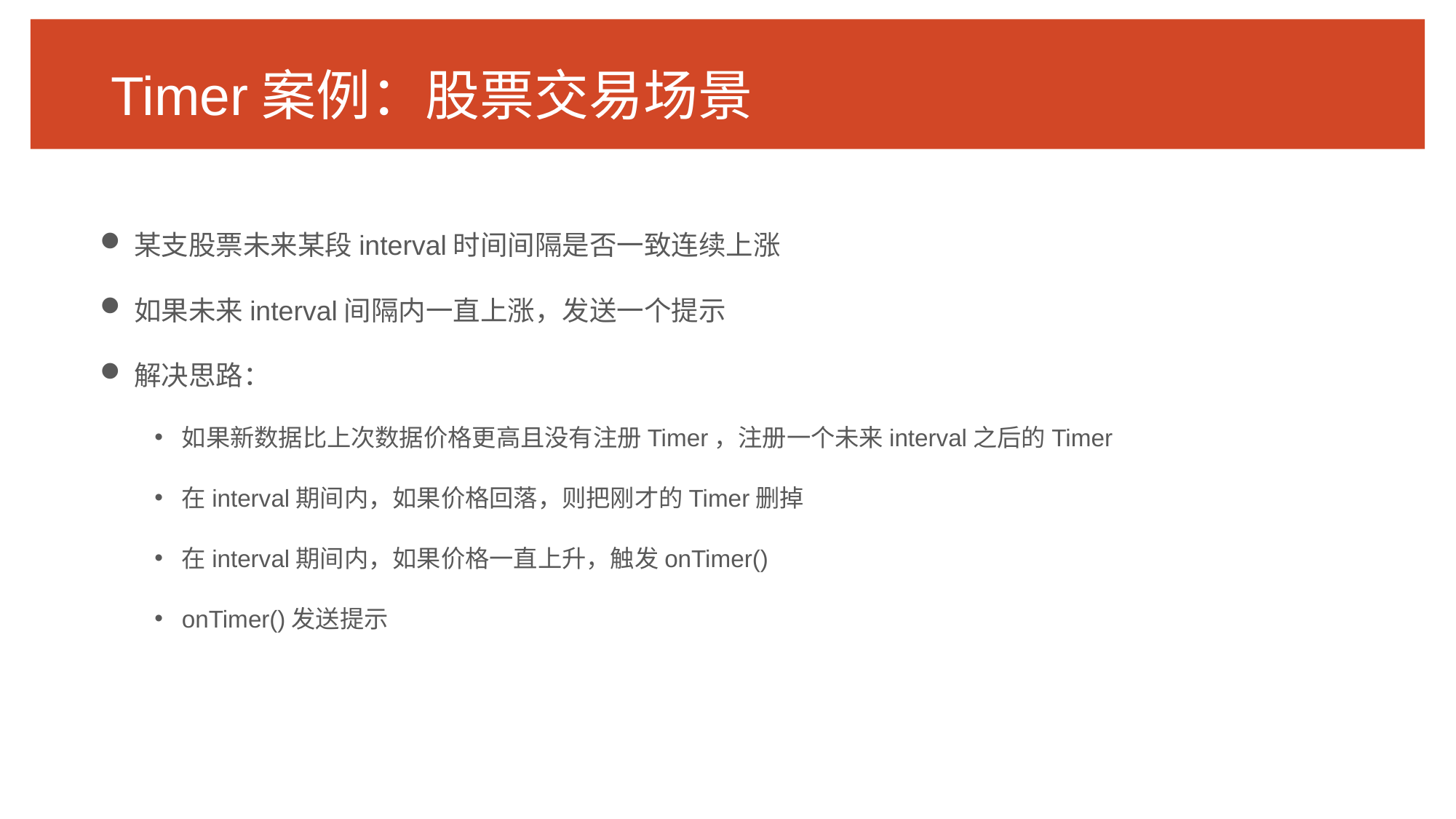

# Timer案例：股票交易场景
某支股票未来某段interval时间间隔是否一致连续上涨
如果未来interval间隔内一直上涨，发送一个提示
解决思路：
如果新数据比上次数据价格更高且没有注册Timer，注册一个未来interval之后的Timer
在interval期间内，如果价格回落，则把刚才的Timer删掉
在interval期间内，如果价格一直上升，触发onTimer()
onTimer()发送提示